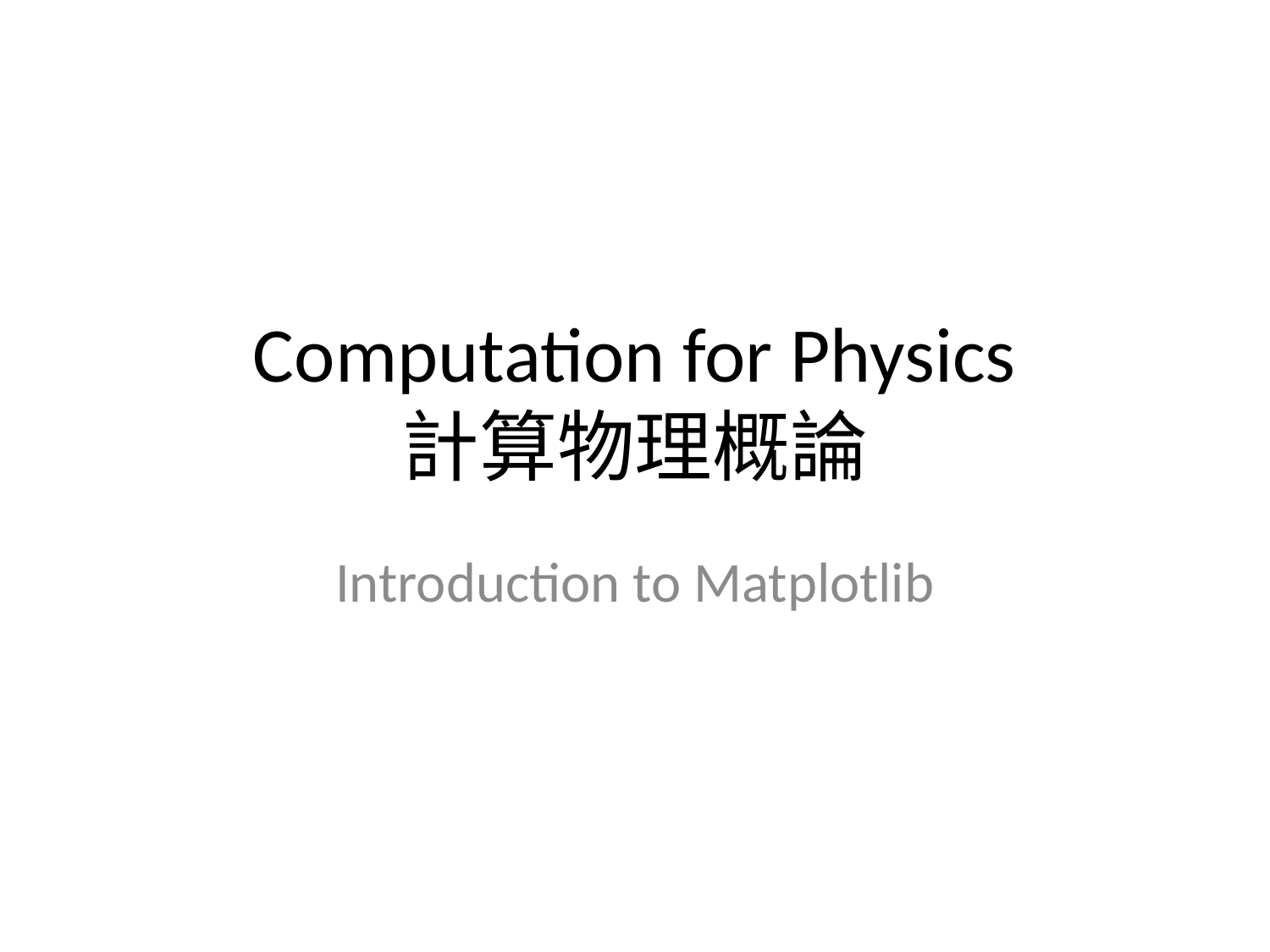

# Computation for Physics 計算物理概論
Introduction to Matplotlib